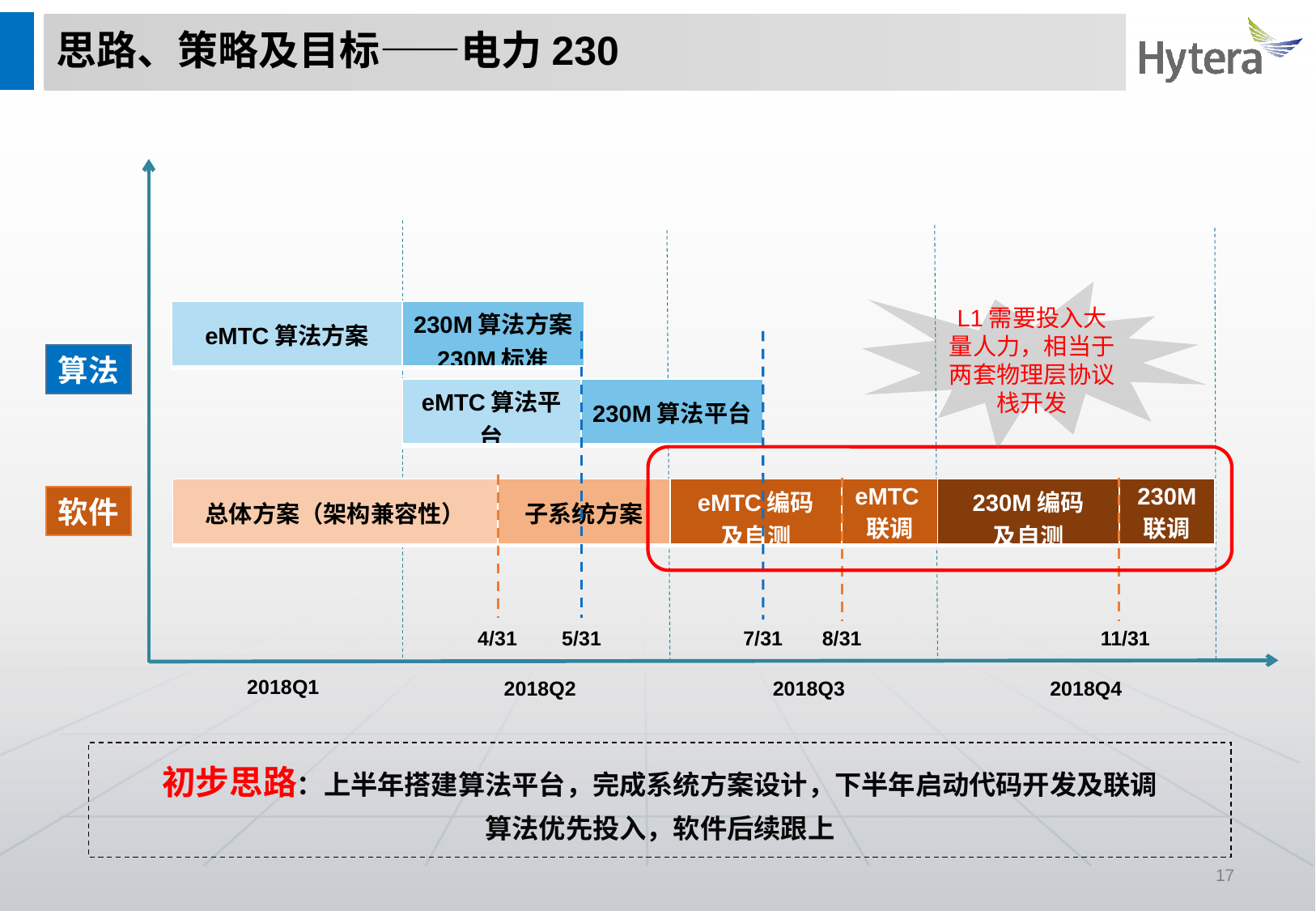

# 思路、策略及目标——电力230

L1需要投入大量人力，相当于两套物理层协议栈开发
| eMTC算法方案 | 230M算法方案 230M标准 |
| --- | --- |
算法
| eMTC算法平台 | 230M算法平台 |
| --- | --- |

| 总体方案（架构兼容性） | 子系统方案 | eMTC编码 及自测 | eMTC联调 | 230M编码 及自测 | 230M 联调 |
| --- | --- | --- | --- | --- | --- |
软件
4/31
5/31
7/31
8/31
11/31
2018Q1
2018Q2
2018Q3
2018Q4
初步思路：上半年搭建算法平台，完成系统方案设计，下半年启动代码开发及联调
算法优先投入，软件后续跟上